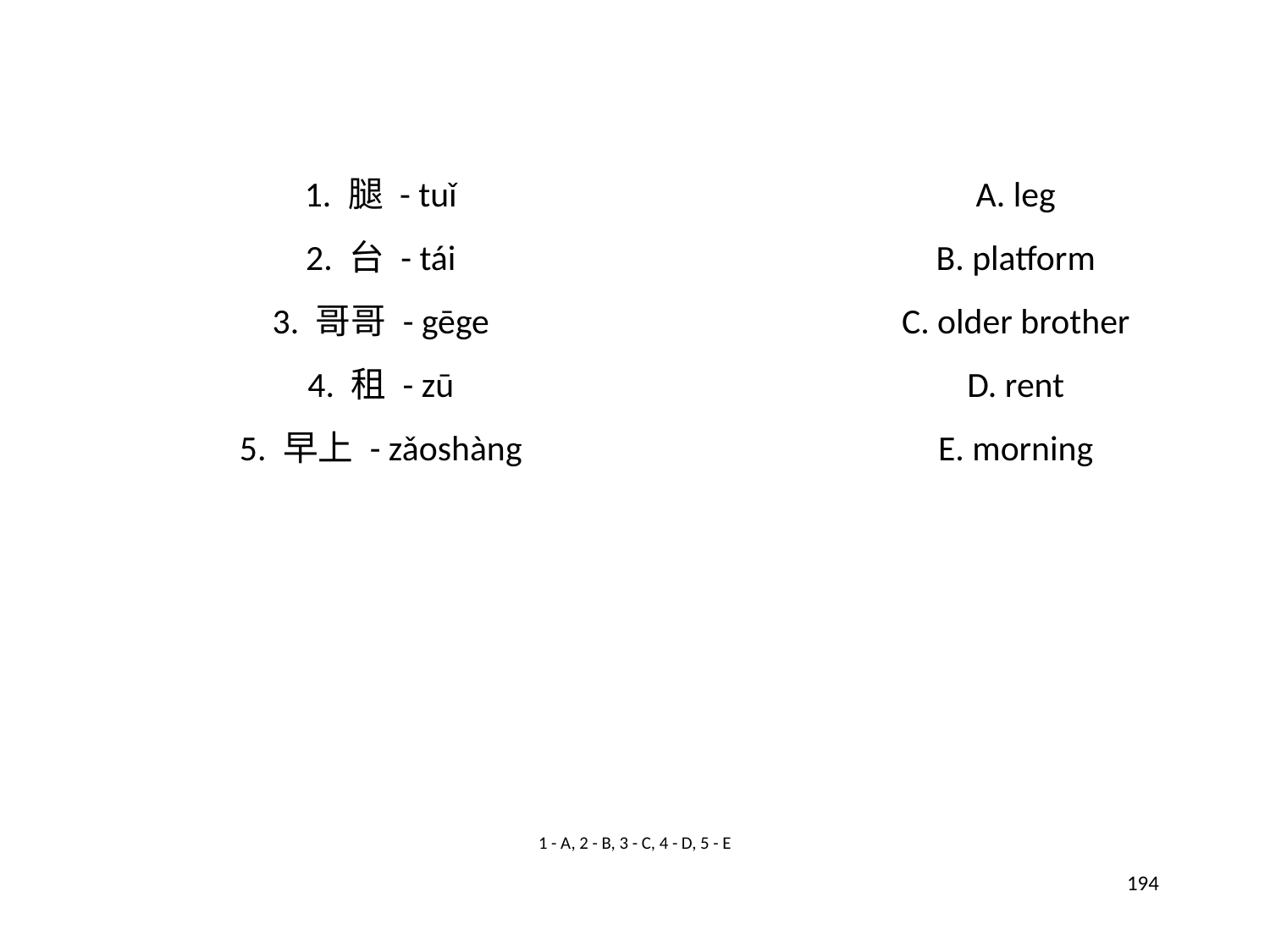

1. 腿 - tuǐ

A. leg

2. 台 - tái

B. platform

3. 哥哥 - gēge

C. older brother

4. 租 - zū

D. rent

5. 早上 - zǎoshàng

E. morning
1 - A, 2 - B, 3 - C, 4 - D, 5 - E

194